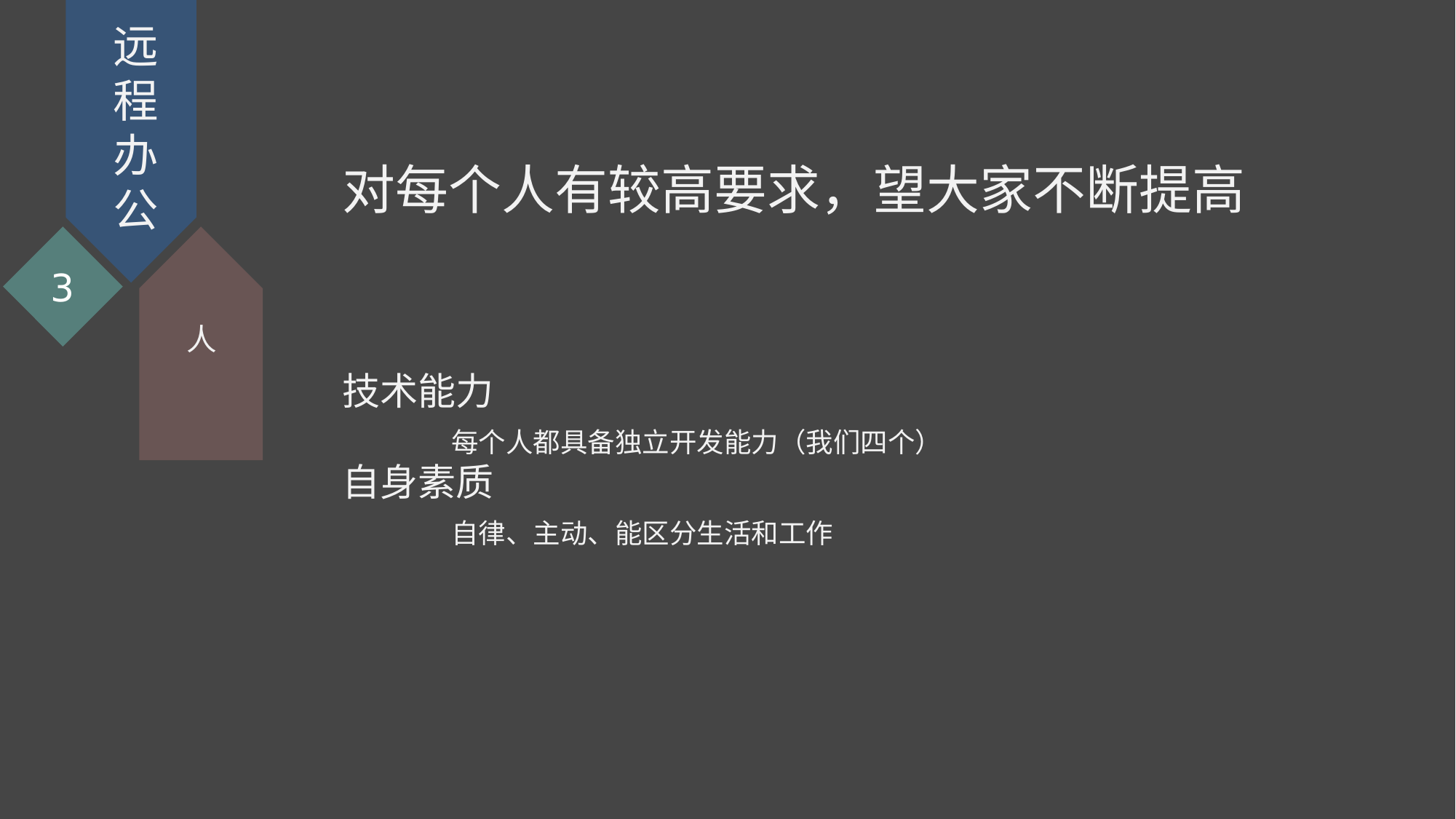

远程办公

对每个人有较高要求，望大家不断提高
3

人
技术能力
	每个人都具备独立开发能力（我们四个）
自身素质
	自律、主动、能区分生活和工作